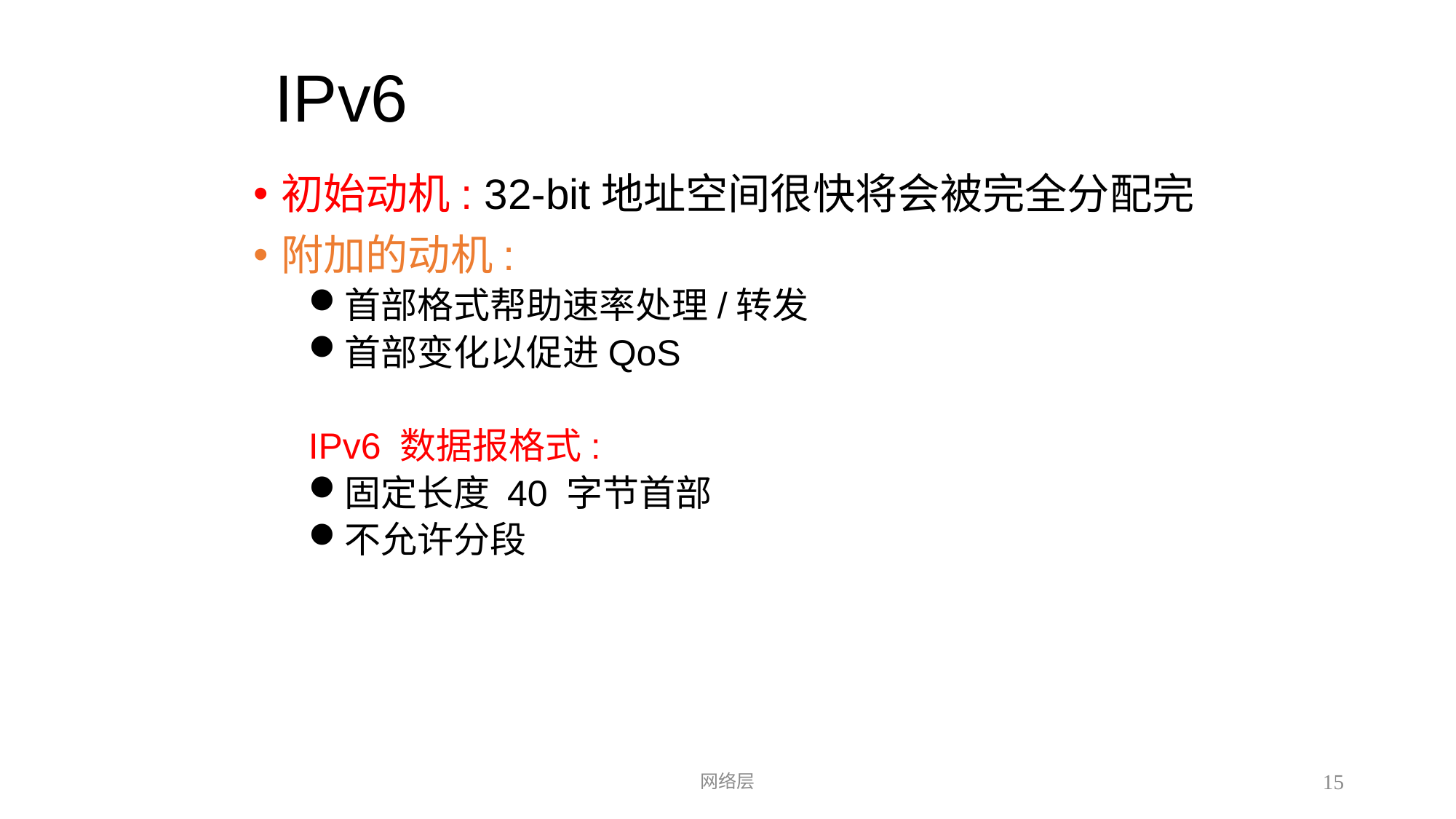

# IPv6
初始动机: 32-bit地址空间很快将会被完全分配完
附加的动机:
首部格式帮助速率处理/转发
首部变化以促进QoS

IPv6 数据报格式:
固定长度 40 字节首部
不允许分段
网络层
15